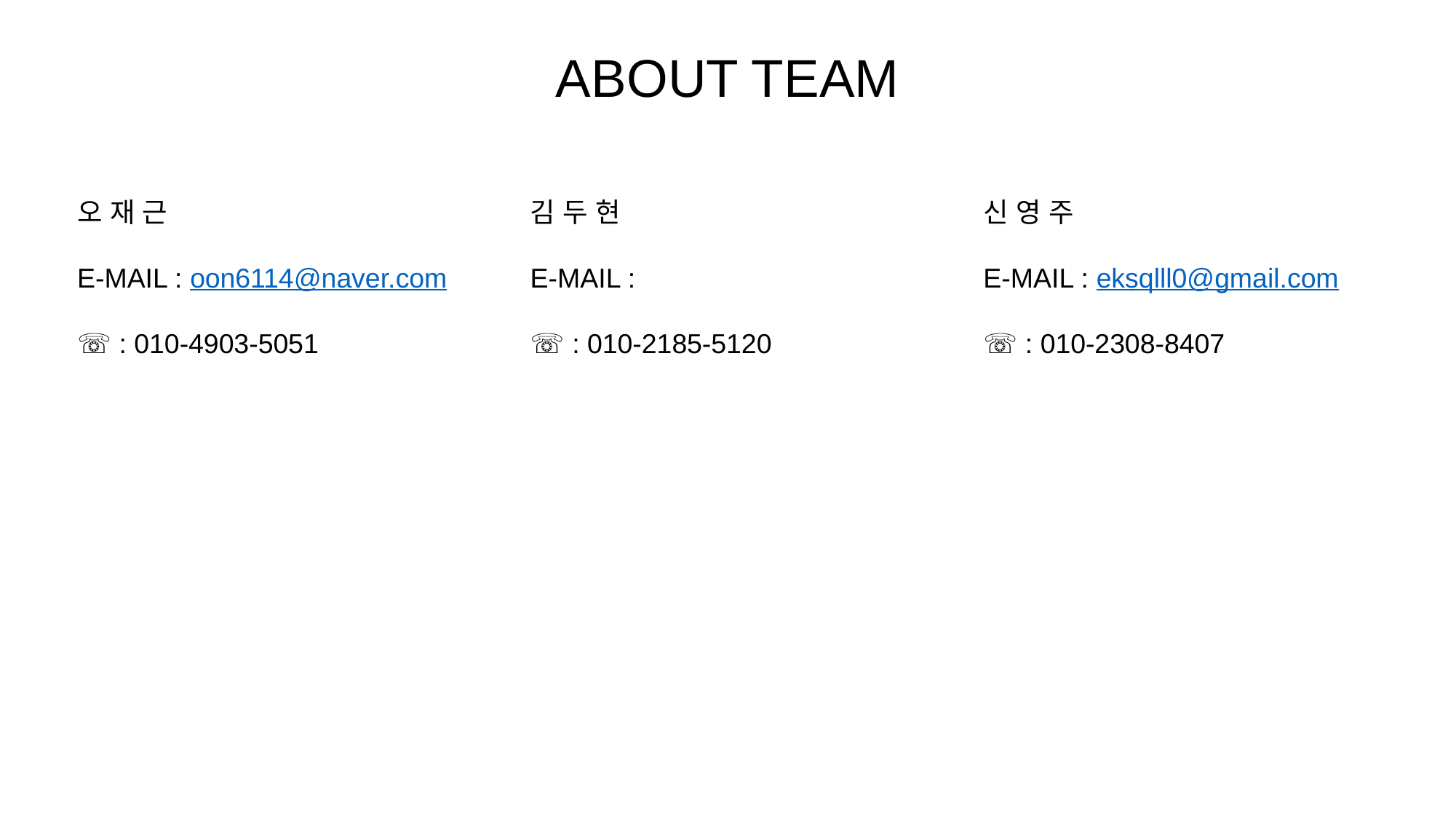

# ABOUT TEAM
오 재 근

E-MAIL : oon6114@naver.com

☏ : 010-4903-5051
김 두 현

E-MAIL :

☏ : 010-2185-5120
신 영 주

E-MAIL : eksqlll0@gmail.com

☏ : 010-2308-8407